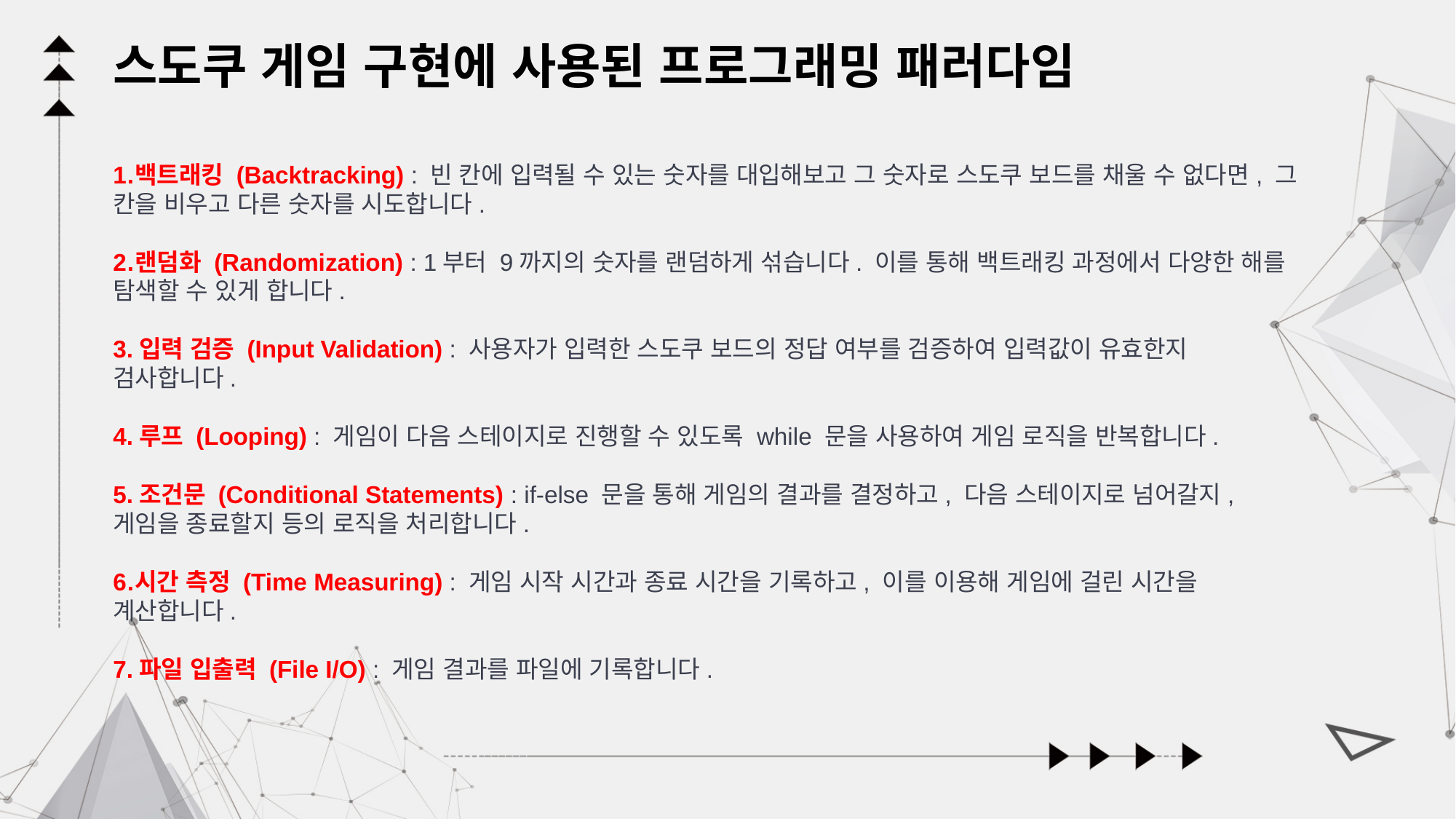

스도쿠 게임 구현에 사용된 프로그래밍 패러다임

백트래킹 (Backtracking) : 빈 칸에 입력될 수 있는 숫자를 대입해보고 그 숫자로 스도쿠 보드를 채울 수 없다면, 그 칸을 비우고 다른 숫자를 시도합니다.

랜덤화 (Randomization) : 1부터 9까지의 숫자를 랜덤하게 섞습니다. 이를 통해 백트래킹 과정에서 다양한 해를 탐색할 수 있게 합니다.

3.입력 검증 (Input Validation) : 사용자가 입력한 스도쿠 보드의 정답 여부를 검증하여 입력값이 유효한지 검사합니다.

4.루프 (Looping) : 게임이 다음 스테이지로 진행할 수 있도록 while 문을 사용하여 게임 로직을 반복합니다.

5.조건문 (Conditional Statements) : if-else 문을 통해 게임의 결과를 결정하고, 다음 스테이지로 넘어갈지, 게임을 종료할지 등의 로직을 처리합니다.

시간 측정 (Time Measuring) : 게임 시작 시간과 종료 시간을 기록하고, 이를 이용해 게임에 걸린 시간을 계산합니다.

7.파일 입출력 (File I/O) : 게임 결과를 파일에 기록합니다.